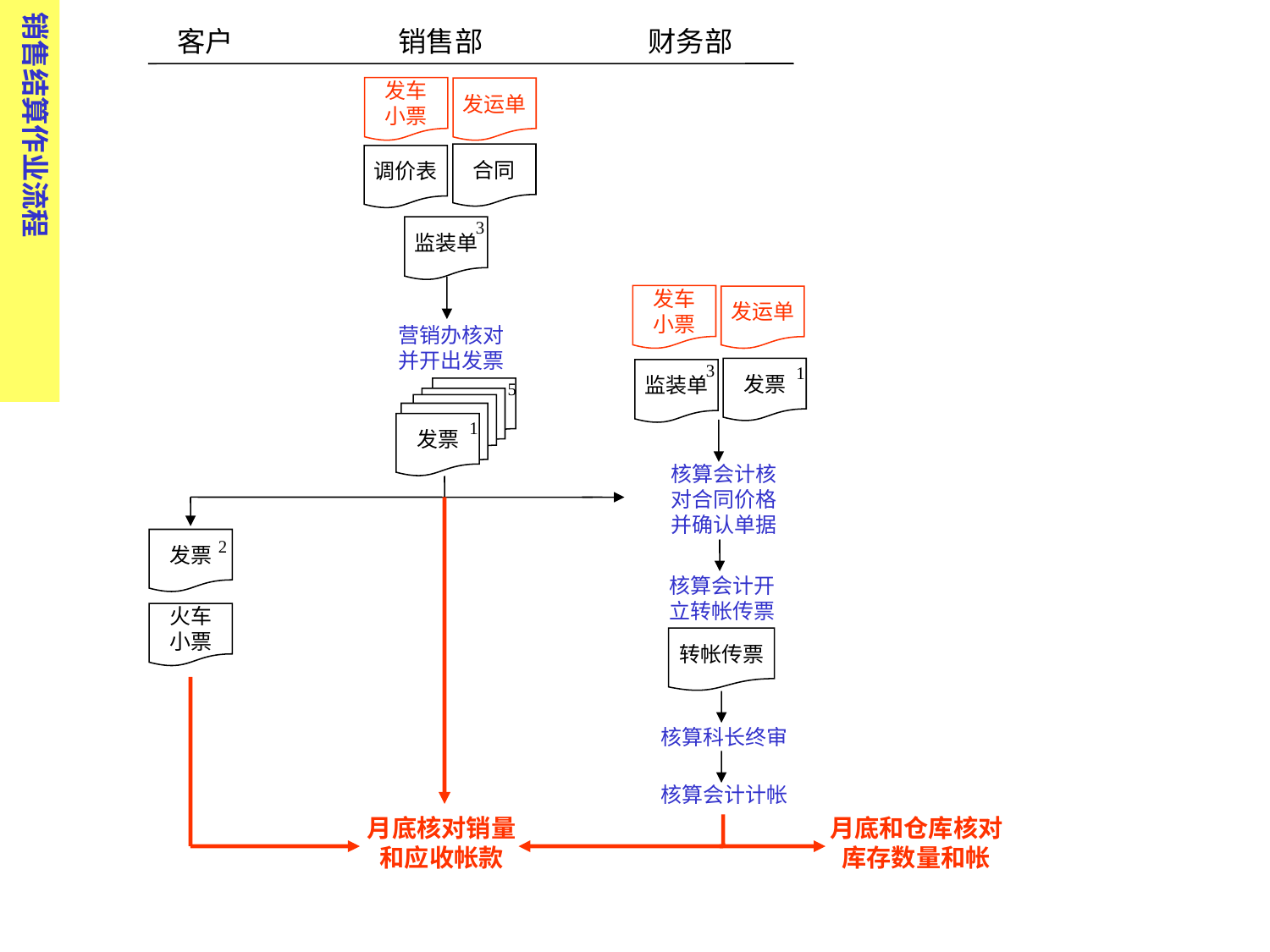

销售结算作业流程

 客户                          销售部                          财务部

发车
小票
发运单
合同
调价表
3
监装单

发车
小票
发运单
营销办核对并开出发票
3
1
发票
监装单
5

1
发票

核算会计核对合同价格并确认单据

2
发票

核算会计开立转帐传票
火车
小票
转帐传票

核算科长终审

核算会计计帐
月底和仓库核对库存数量和帐
月底核对销量和应收帐款

127